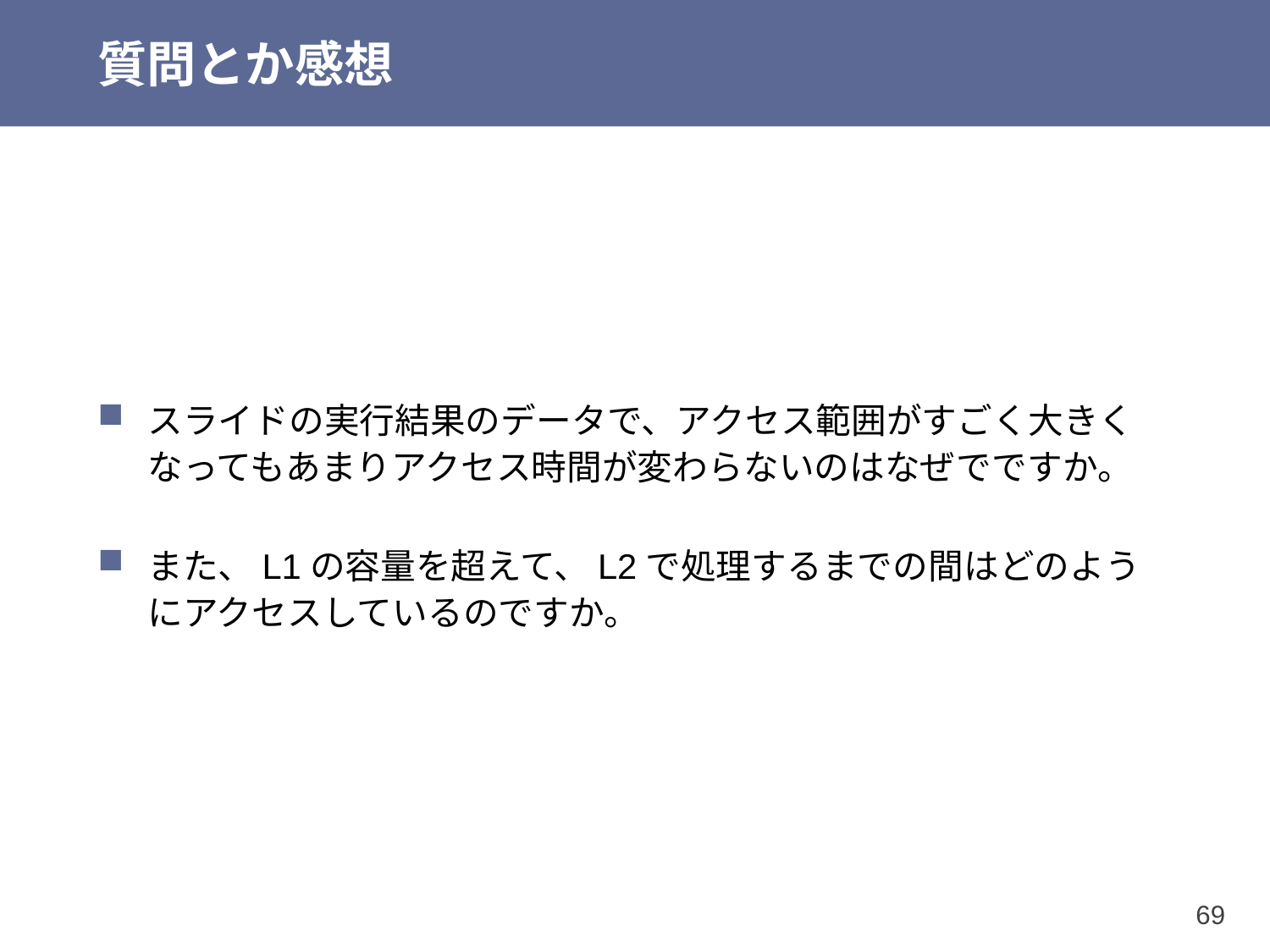

# 質問とか感想
スライドの実行結果のデータで、アクセス範囲がすごく大きくなってもあまりアクセス時間が変わらないのはなぜでですか。
また、L1の容量を超えて、L2で処理するまでの間はどのようにアクセスしているのですか。